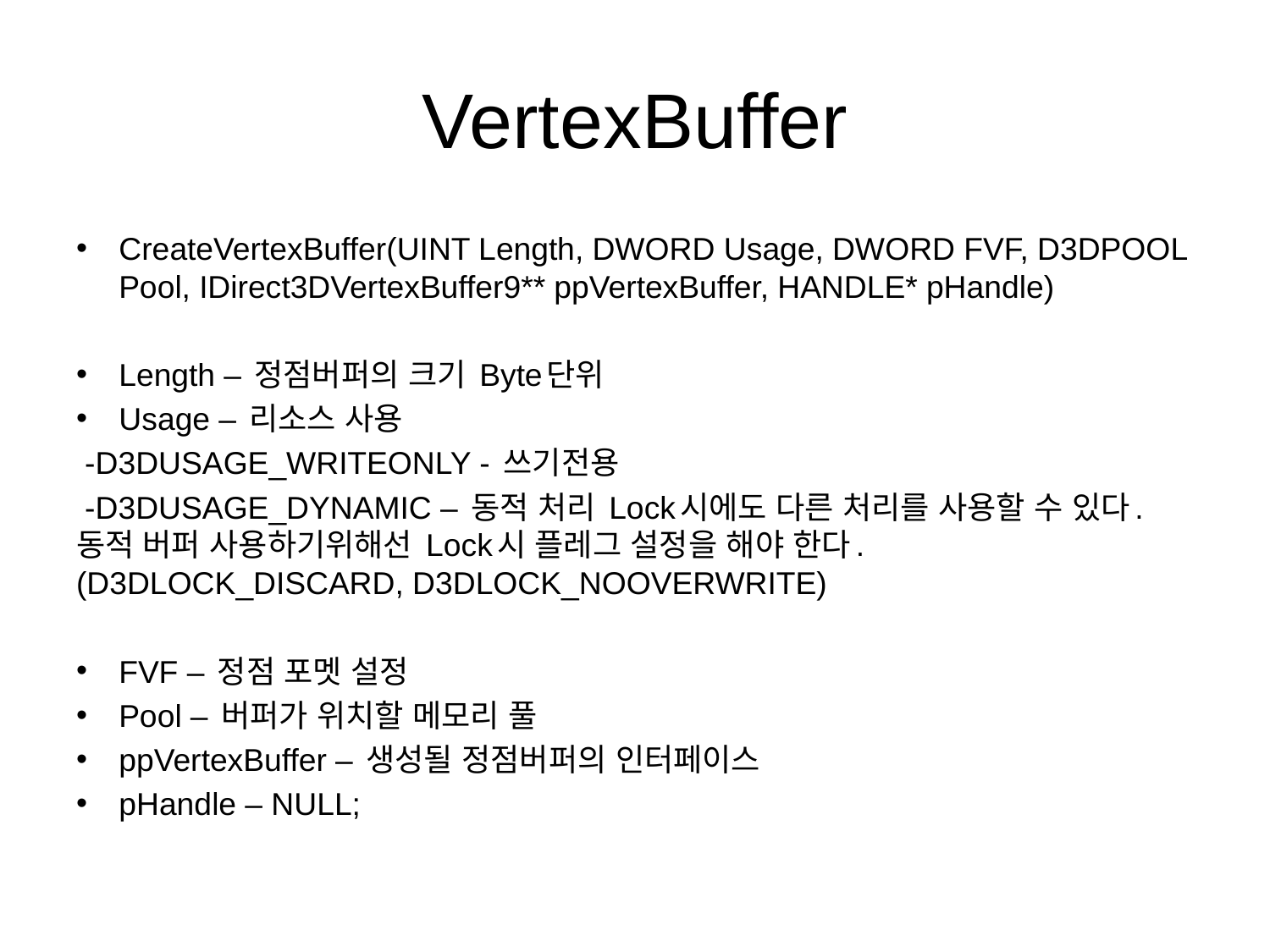

# VertexBuffer
CreateVertexBuffer(UINT Length, DWORD Usage, DWORD FVF, D3DPOOL Pool, IDirect3DVertexBuffer9** ppVertexBuffer, HANDLE* pHandle)

Length – 정점버퍼의 크기 Byte단위
Usage – 리소스 사용
 -D3DUSAGE_WRITEONLY - 쓰기전용
 -D3DUSAGE_DYNAMIC – 동적 처리 Lock시에도 다른 처리를 사용할 수 있다. 동적 버퍼 사용하기위해선 Lock시 플레그 설정을 해야 한다. (D3DLOCK_DISCARD, D3DLOCK_NOOVERWRITE)

FVF – 정점 포멧 설정
Pool – 버퍼가 위치할 메모리 풀
ppVertexBuffer – 생성될 정점버퍼의 인터페이스
pHandle – NULL;